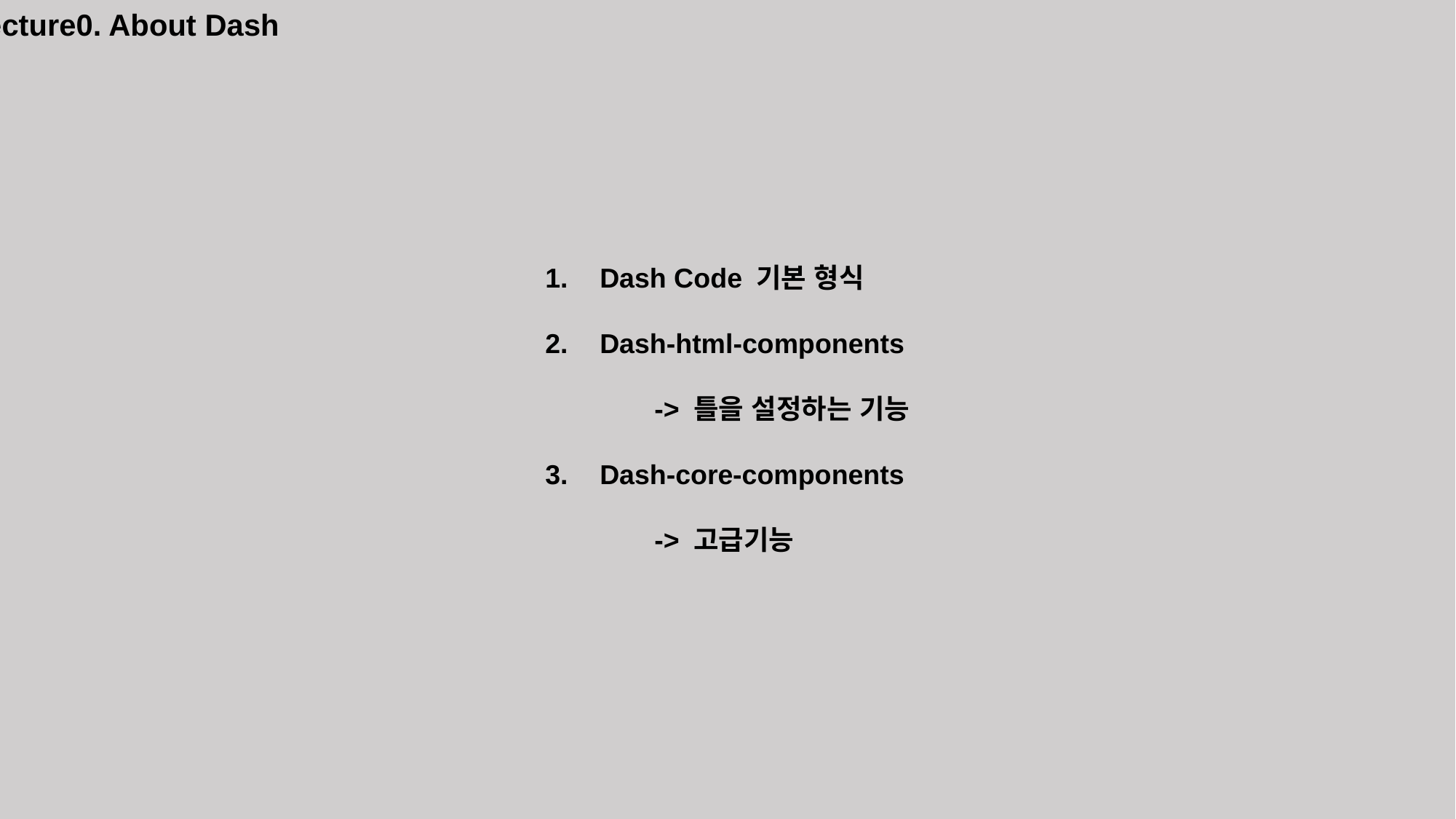

Lecture0. About Dash
Dash Code 기본 형식

Dash-html-components

	-> 틀을 설정하는 기능

Dash-core-components

	-> 고급기능